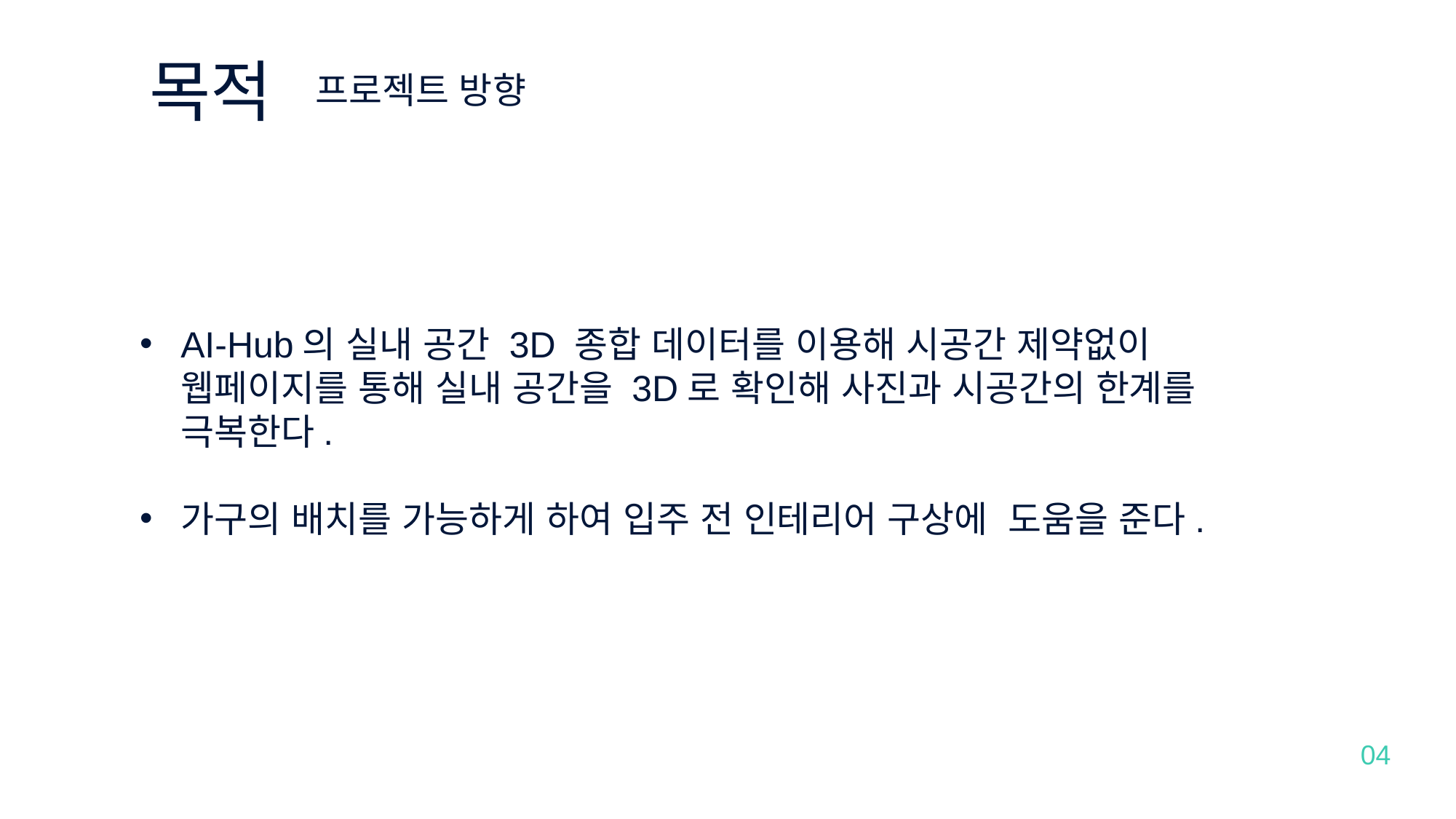

목적
프로젝트 방향
AI-Hub의 실내 공간 3D 종합 데이터를 이용해 시공간 제약없이 웹페이지를 통해 실내 공간을 3D로 확인해 사진과 시공간의 한계를 극복한다.

가구의 배치를 가능하게 하여 입주 전 인테리어 구상에  도움을 준다.
04